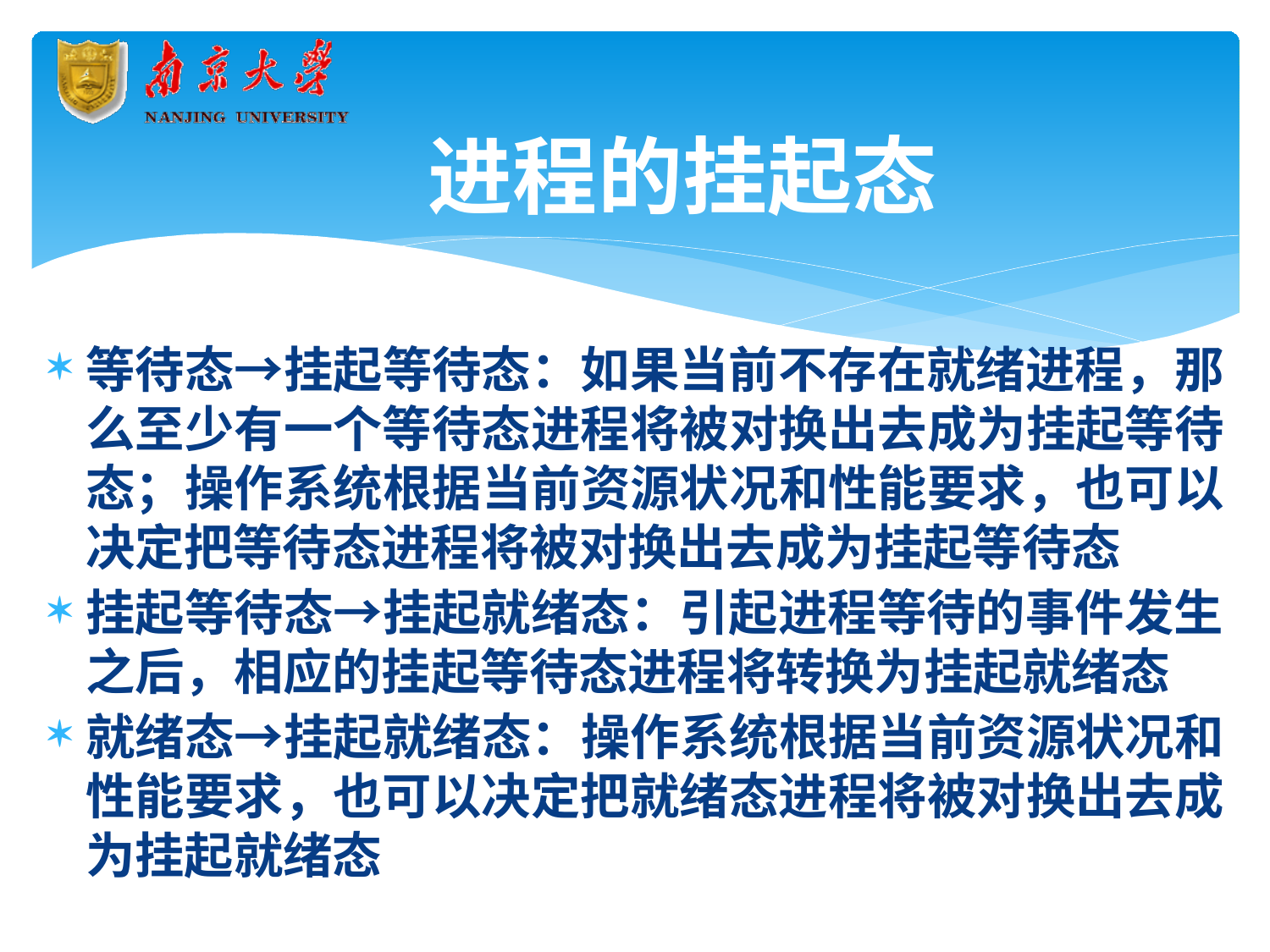

# 进程的挂起态
等待态→挂起等待态：如果当前不存在就绪进程，那 么至少有一个等待态进程将被对换出去成为挂起等待 态；操作系统根据当前资源状况和性能要求，也可以 决定把等待态进程将被对换出去成为挂起等待态
挂起等待态→挂起就绪态：引起进程等待的事件发生 之后，相应的挂起等待态进程将转换为挂起就绪态
就绪态→挂起就绪态：操作系统根据当前资源状况和 性能要求，也可以决定把就绪态进程将被对换出去成 为挂起就绪态